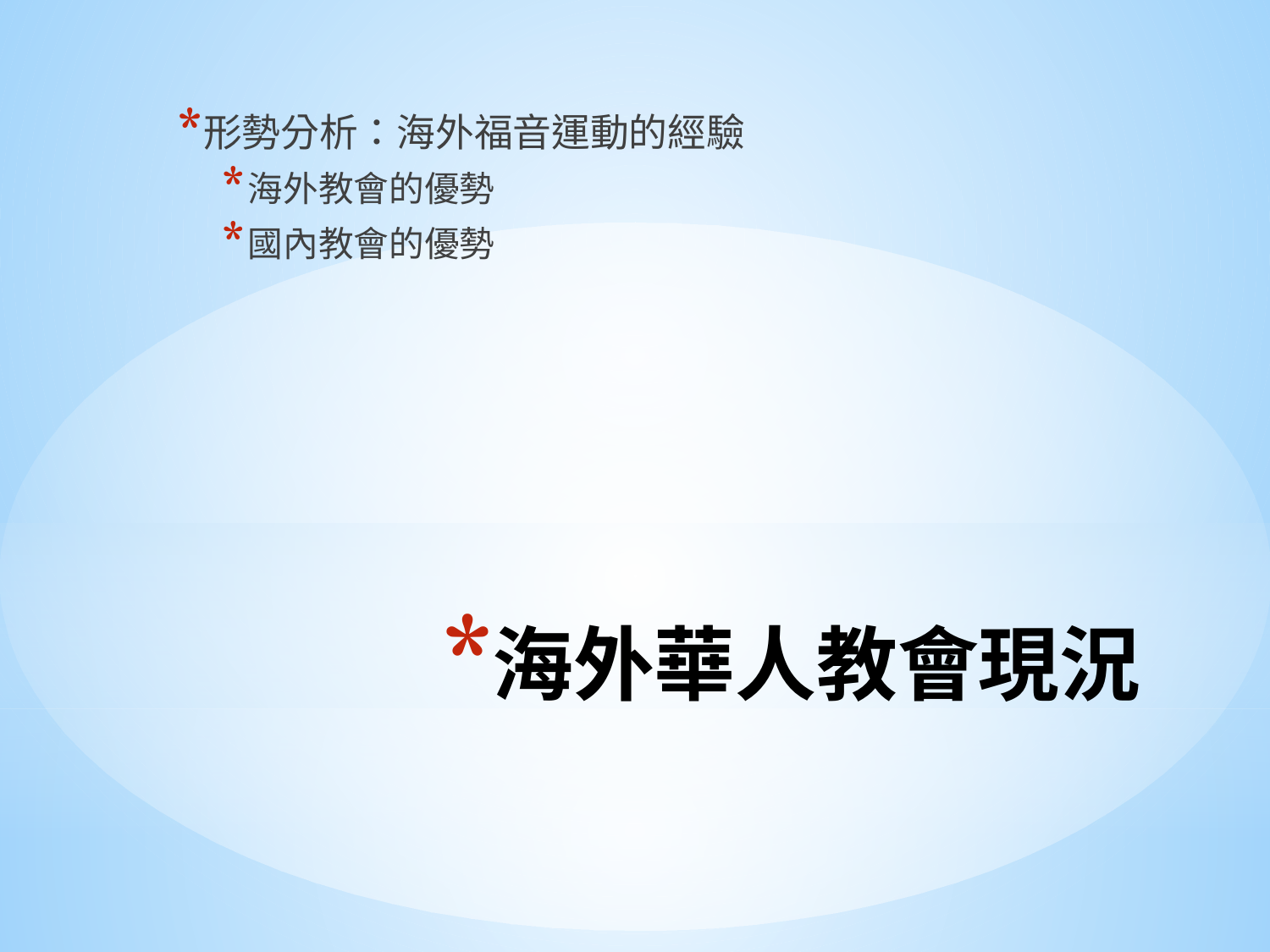

形勢分析：海外福音運動的經驗
海外教會的優勢
國內教會的優勢
# 海外華人教會現況